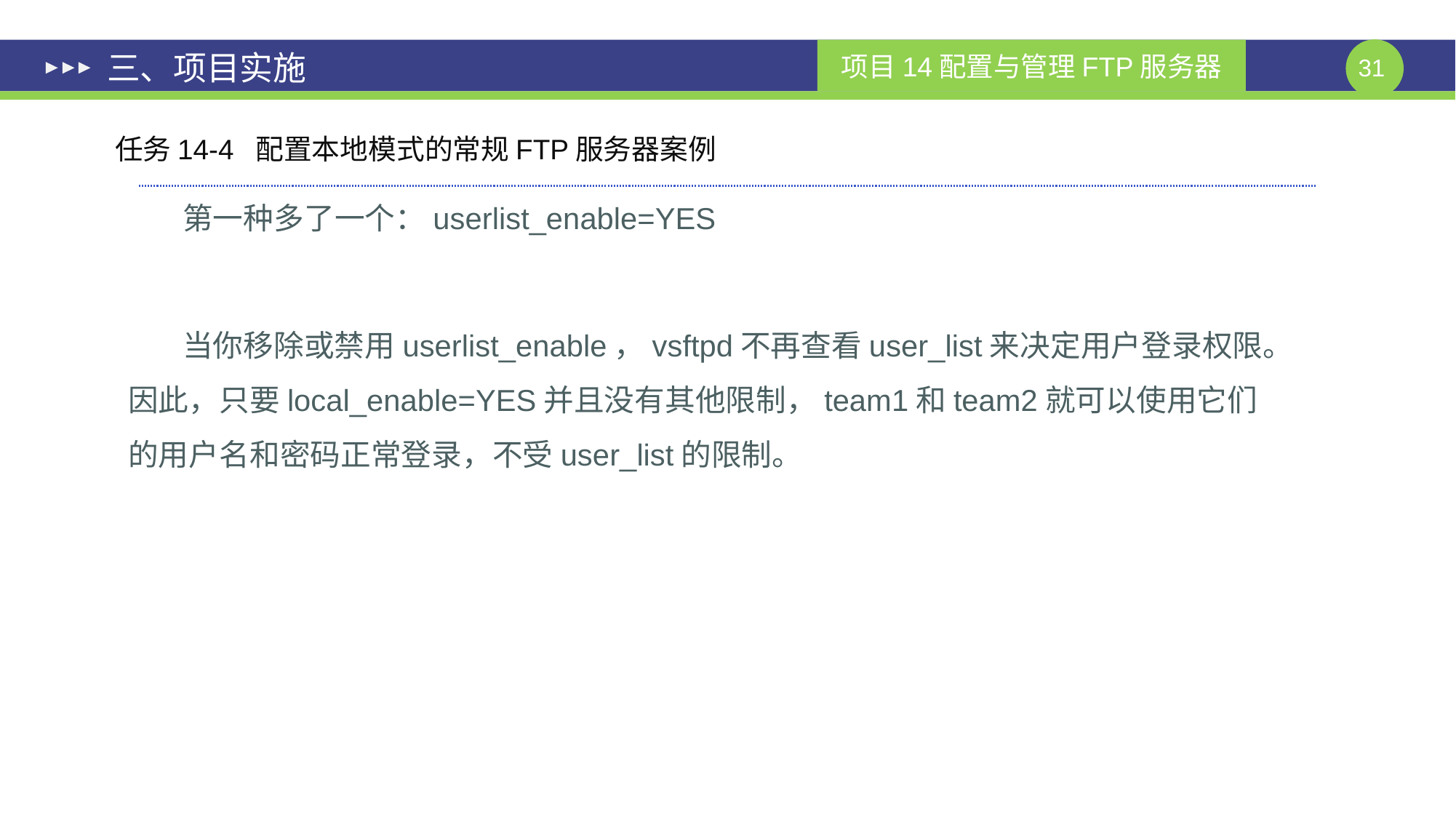

# 三、项目实施
任务14-4  配置本地模式的常规FTP服务器案例
第一种多了一个：userlist_enable=YES

当你移除或禁用userlist_enable，vsftpd不再查看user_list来决定用户登录权限。因此，只要local_enable=YES并且没有其他限制，team1和team2就可以使用它们的用户名和密码正常登录，不受user_list的限制。